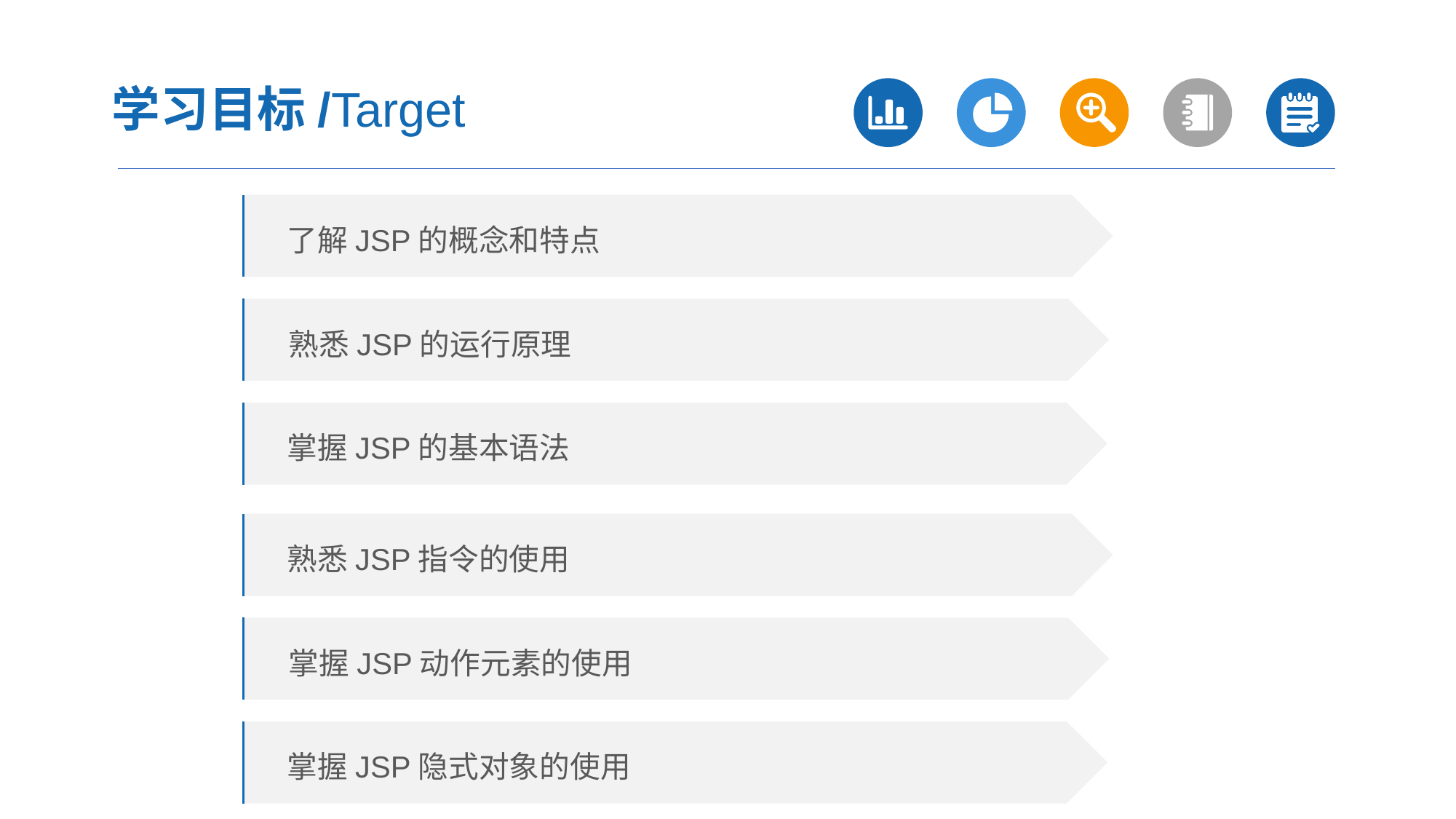

学习目标/Target
    了解JSP的概念和特点

    熟悉JSP的运行原理
    掌握JSP的基本语法

    熟悉JSP指令的使用

    掌握JSP动作元素的使用
    掌握JSP隐式对象的使用